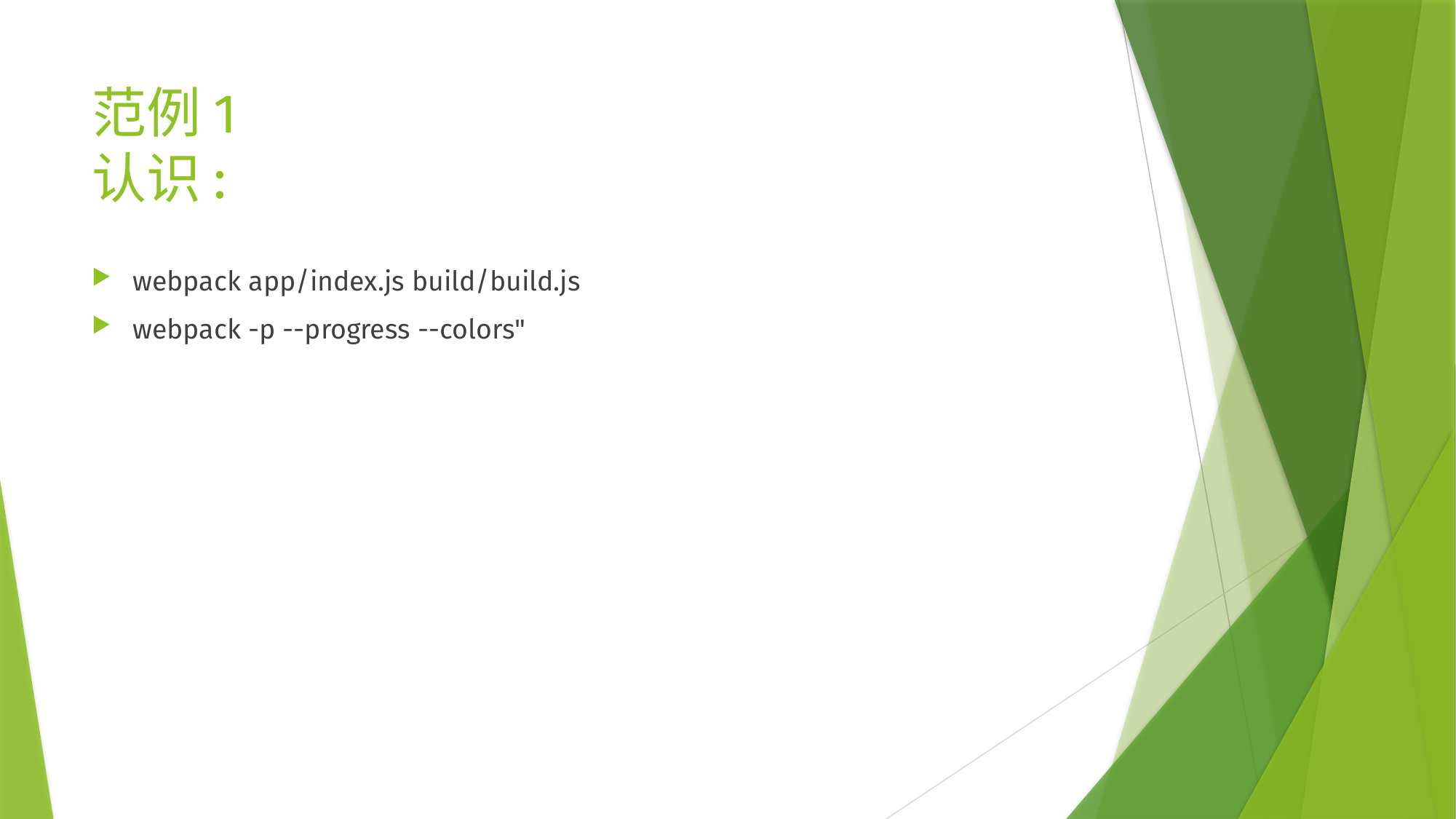

# 范例1 认识:
webpack app/index.js build/build.js
webpack -p --progress --colors"